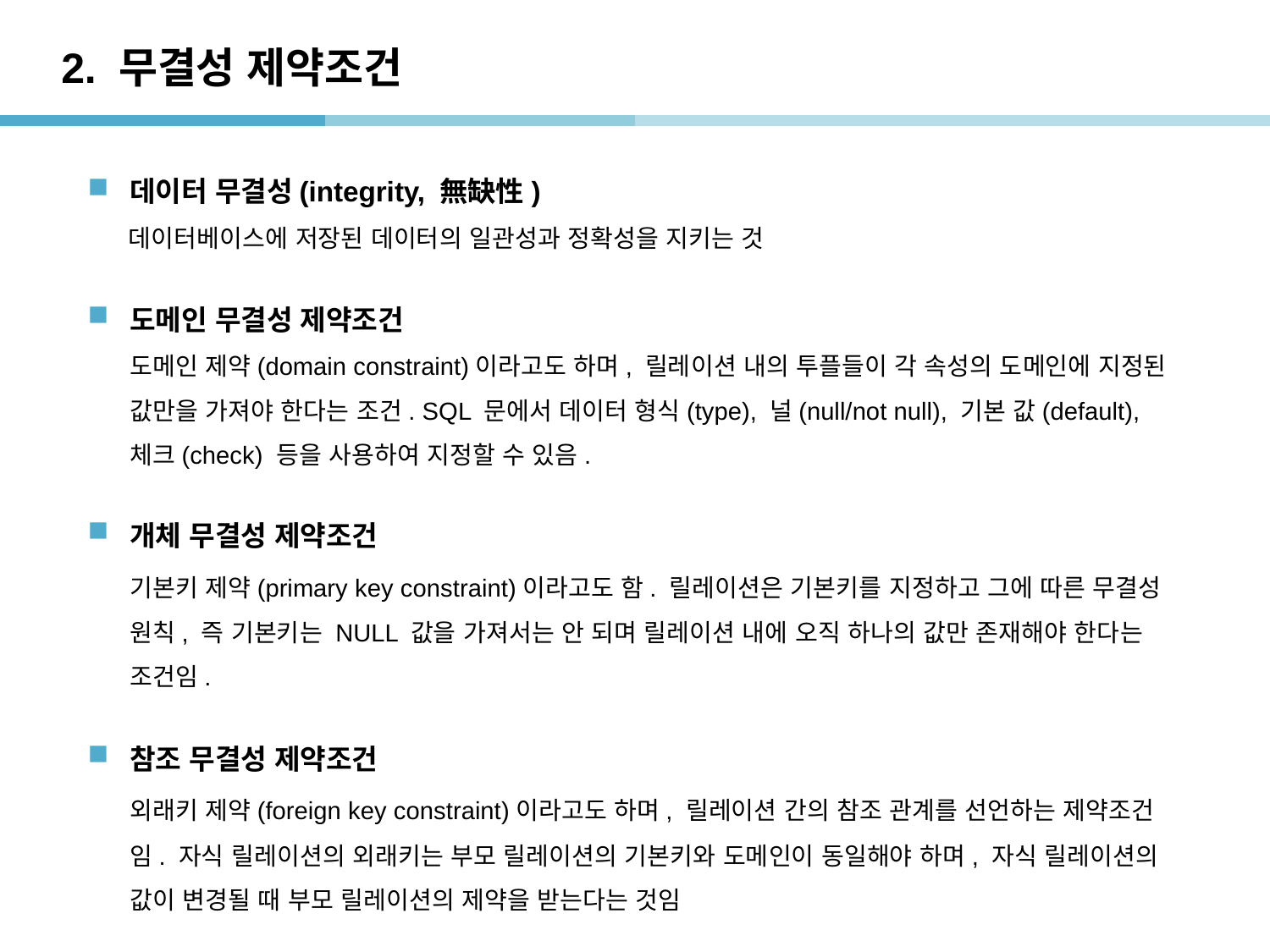

# 2. 무결성 제약조건
데이터 무결성(integrity, 無缺性)
     데이터베이스에 저장된 데이터의 일관성과 정확성을 지키는 것

도메인 무결성 제약조건
	도메인 제약(domain constraint)이라고도 하며, 릴레이션 내의 투플들이 각 속성의 도메인에 지정된 값만을 가져야 한다는 조건. SQL 문에서 데이터 형식(type), 널(null/not null), 기본 값(default), 체크(check) 등을 사용하여 지정할 수 있음.

개체 무결성 제약조건
	기본키 제약(primary key constraint)이라고도 함. 릴레이션은 기본키를 지정하고 그에 따른 무결성 원칙, 즉 기본키는 NULL 값을 가져서는 안 되며 릴레이션 내에 오직 하나의 값만 존재해야 한다는 조건임.

참조 무결성 제약조건
	외래키 제약(foreign key constraint)이라고도 하며, 릴레이션 간의 참조 관계를 선언하는 제약조건임. 자식 릴레이션의 외래키는 부모 릴레이션의 기본키와 도메인이 동일해야 하며, 자식 릴레이션의 값이 변경될 때 부모 릴레이션의 제약을 받는다는 것임